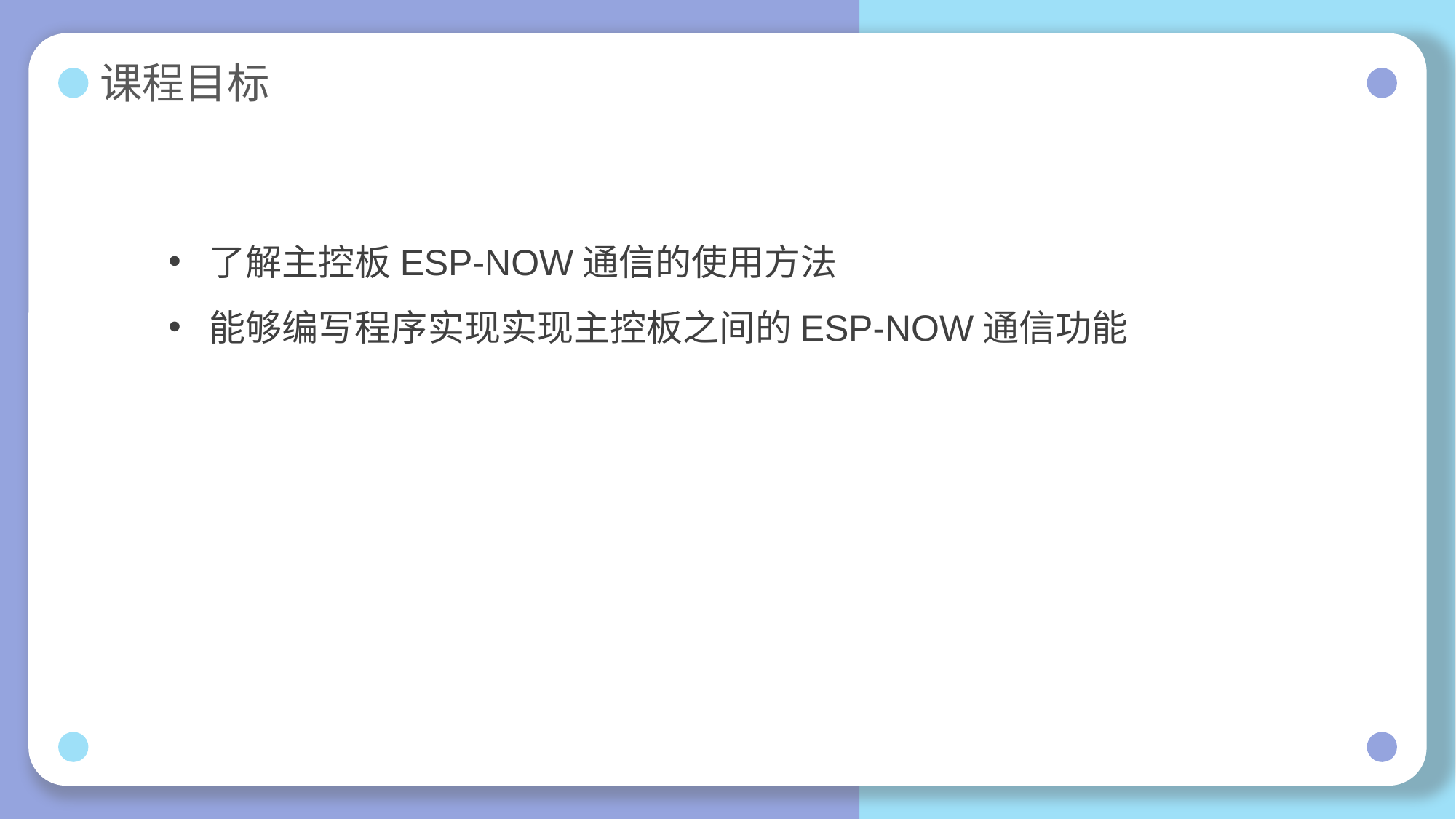

# 课程目标
了解主控板ESP-NOW通信的使用方法
能够编写程序实现实现主控板之间的ESP-NOW通信功能